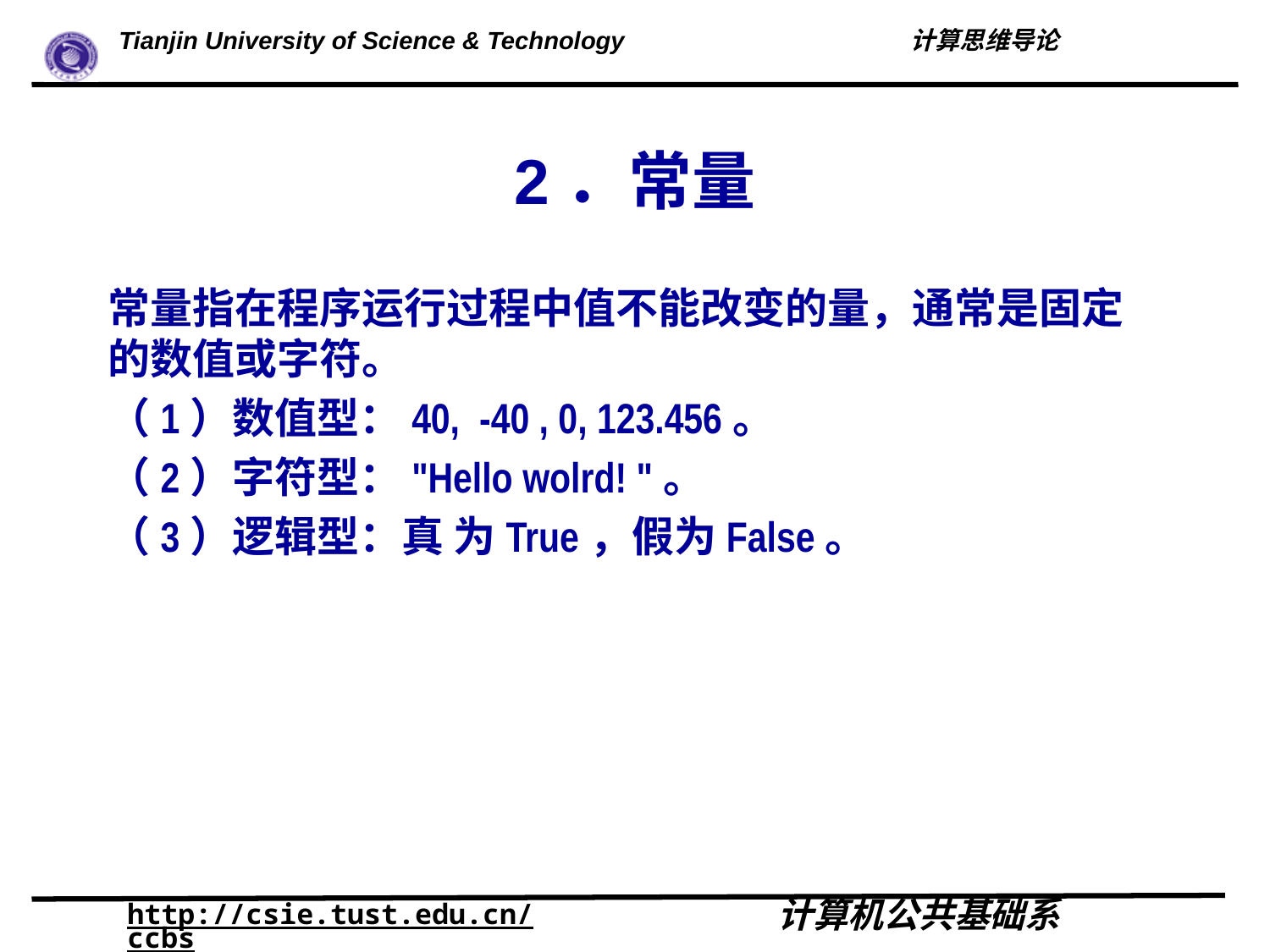

# 2．常量
常量指在程序运行过程中值不能改变的量，通常是固定的数值或字符。
（1）数值型：40,  -40 , 0, 123.456。
（2）字符型："Hello wolrd! "。
（3）逻辑型：真 为True，假为False。